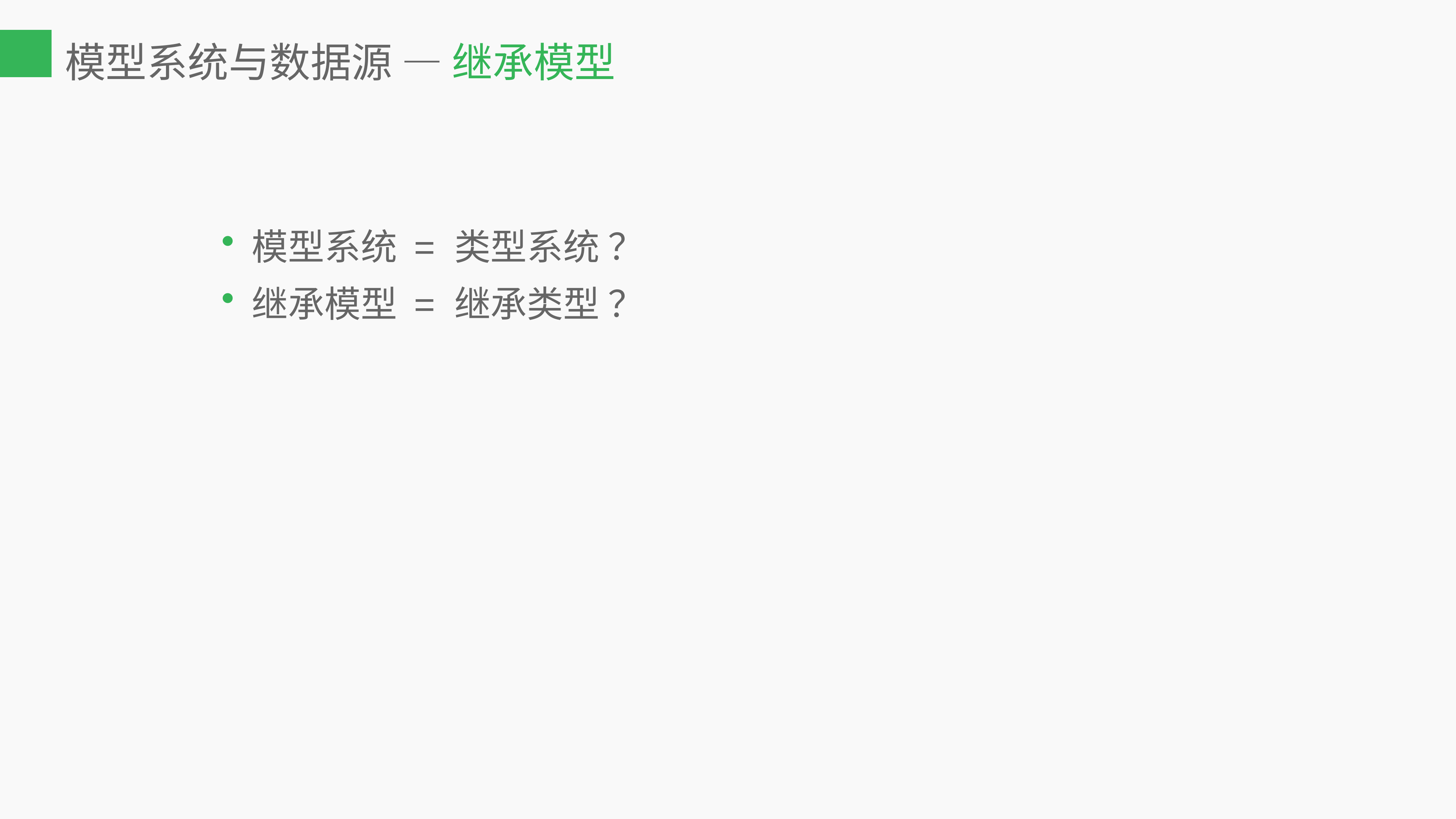

模型系统与数据源 — 继承模型
模型系统 = 类型系统 ？
继承模型 = 继承类型 ？